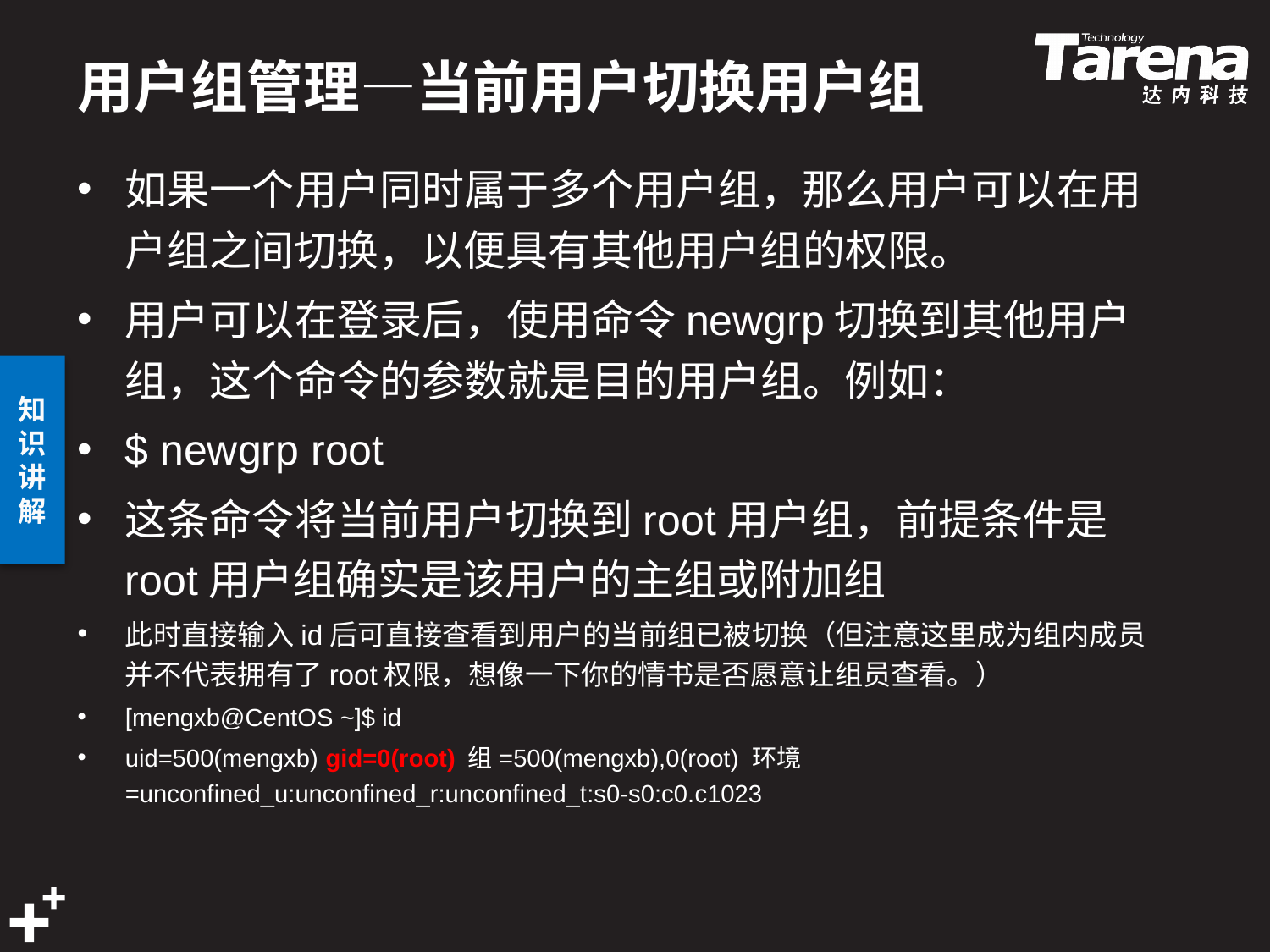

# 用户组管理—当前用户切换用户组
如果一个用户同时属于多个用户组，那么用户可以在用户组之间切换，以便具有其他用户组的权限。
用户可以在登录后，使用命令newgrp切换到其他用户组，这个命令的参数就是目的用户组。例如：
$ newgrp root
这条命令将当前用户切换到root用户组，前提条件是root用户组确实是该用户的主组或附加组
此时直接输入id后可直接查看到用户的当前组已被切换（但注意这里成为组内成员并不代表拥有了root权限，想像一下你的情书是否愿意让组员查看。）
[mengxb@CentOS ~]$ id
uid=500(mengxb) gid=0(root) 组=500(mengxb),0(root) 环境=unconfined_u:unconfined_r:unconfined_t:s0-s0:c0.c1023